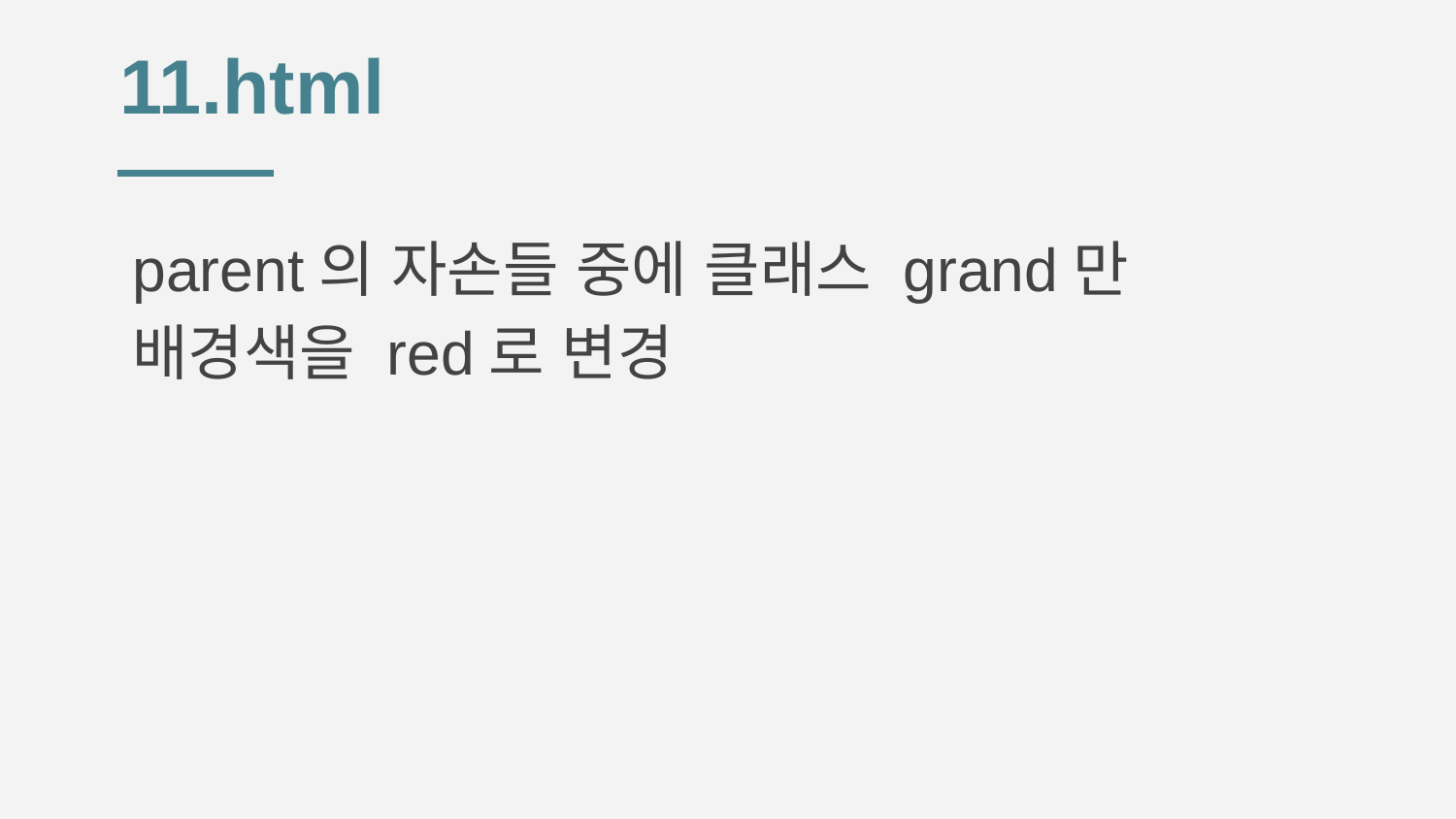

# 11.html
parent의 자손들 중에 클래스 grand만 배경색을 red로 변경